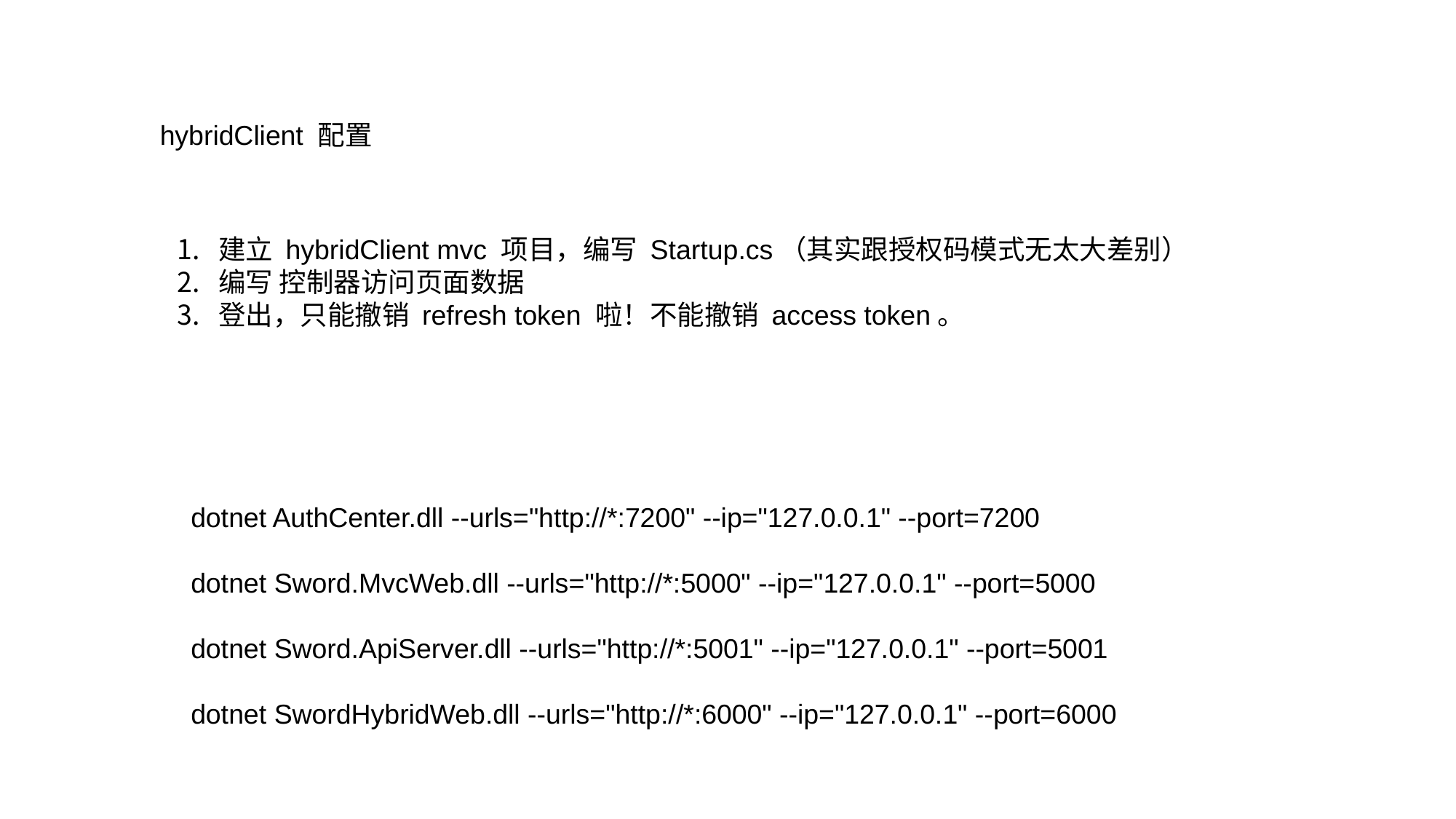

hybridClient 配置
建立 hybridClient mvc 项目，编写 Startup.cs（其实跟授权码模式无太大差别）
编写 控制器访问页面数据
登出，只能撤销 refresh token 啦！不能撤销 access token。
dotnet AuthCenter.dll --urls="http://*:7200" --ip="127.0.0.1" --port=7200

dotnet Sword.MvcWeb.dll --urls="http://*:5000" --ip="127.0.0.1" --port=5000

dotnet Sword.ApiServer.dll --urls="http://*:5001" --ip="127.0.0.1" --port=5001

dotnet SwordHybridWeb.dll --urls="http://*:6000" --ip="127.0.0.1" --port=6000